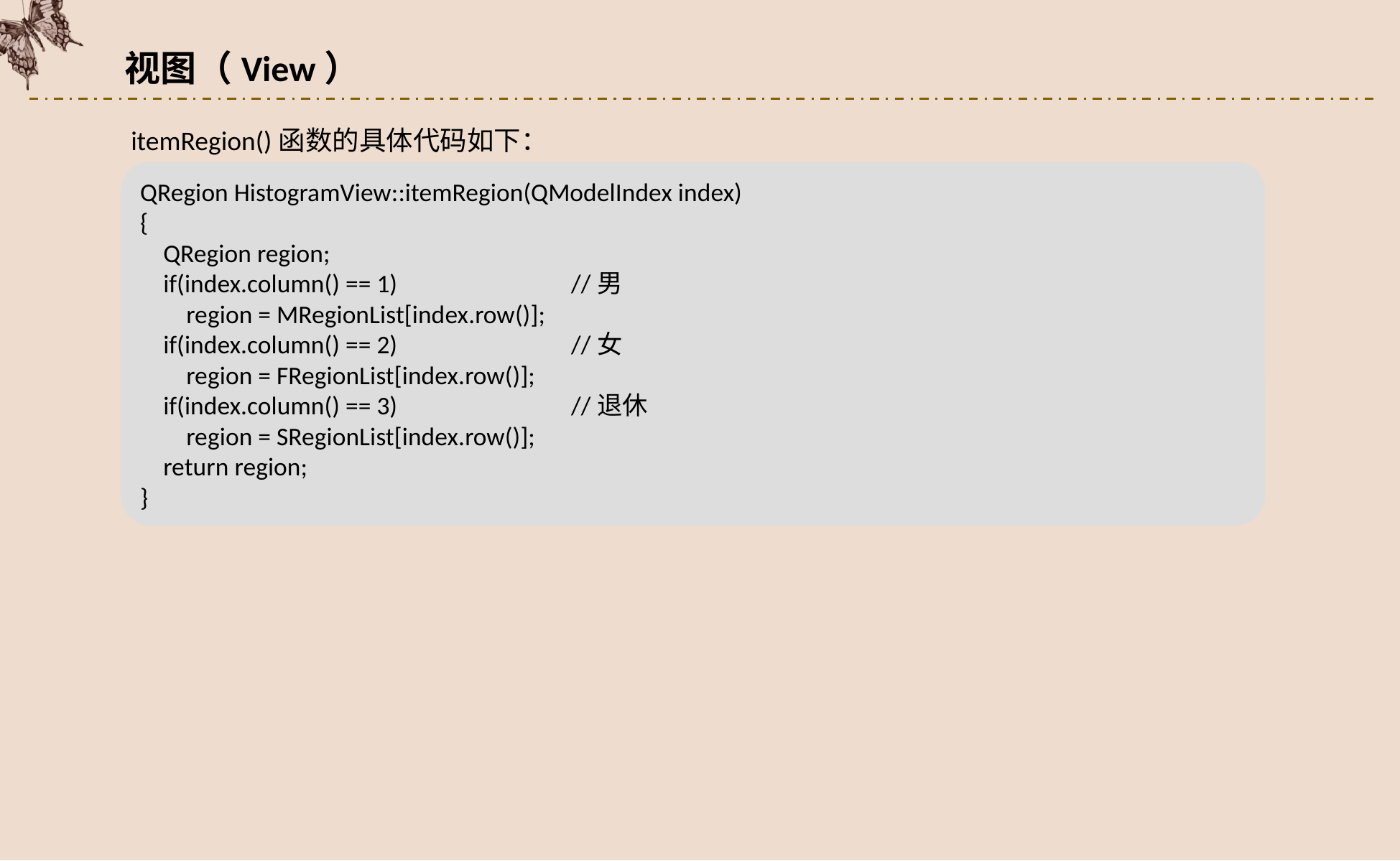

视图（View）
itemRegion()函数的具体代码如下：
QRegion HistogramView::itemRegion(QModelIndex index)
{
    QRegion region;
    if(index.column() == 1)		//男
        region = MRegionList[index.row()];
    if(index.column() == 2)		//女
        region = FRegionList[index.row()];
    if(index.column() == 3)		//退休
        region = SRegionList[index.row()];
    return region;
}